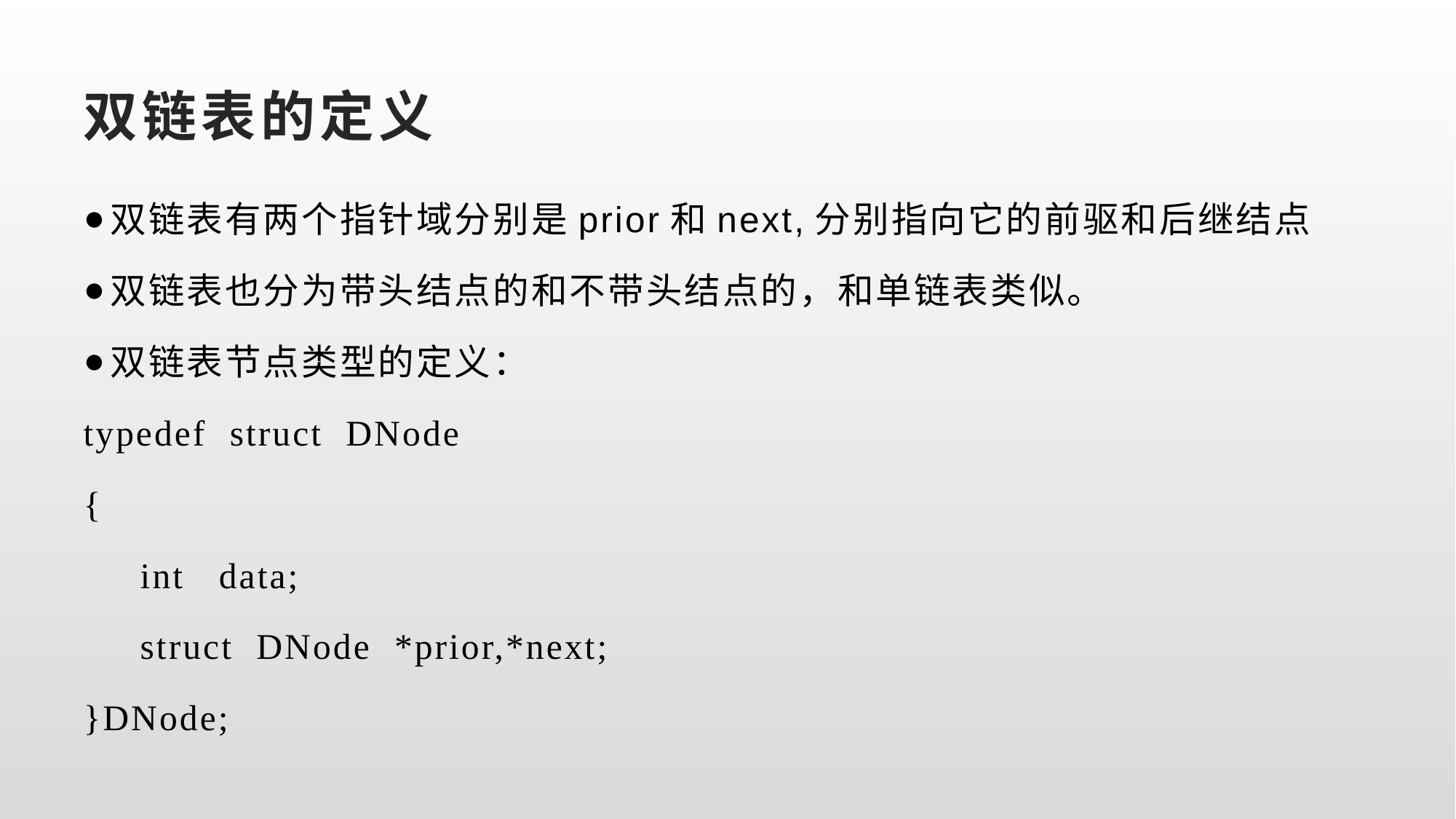

# 双链表的定义
双链表有两个指针域分别是prior和next,分别指向它的前驱和后继结点
双链表也分为带头结点的和不带头结点的，和单链表类似。
双链表节点类型的定义：
typedef  struct  DNode
{
     int   data;
     struct  DNode  *prior,*next;
}DNode;